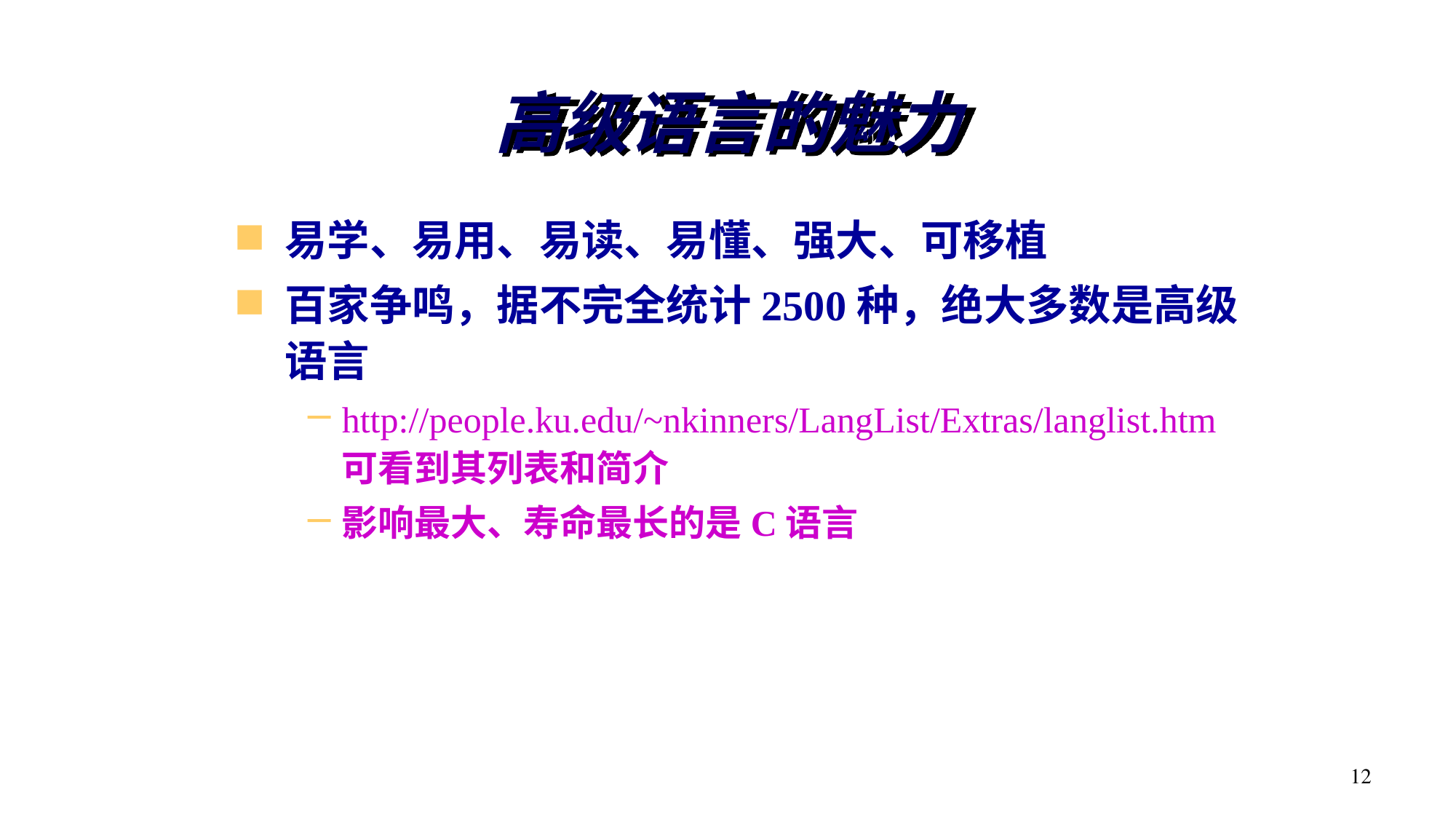

# 高级语言的魅力
易学、易用、易读、易懂、强大、可移植
百家争鸣，据不完全统计2500种，绝大多数是高级语言
http://people.ku.edu/~nkinners/LangList/Extras/langlist.htm可看到其列表和简介
影响最大、寿命最长的是C语言